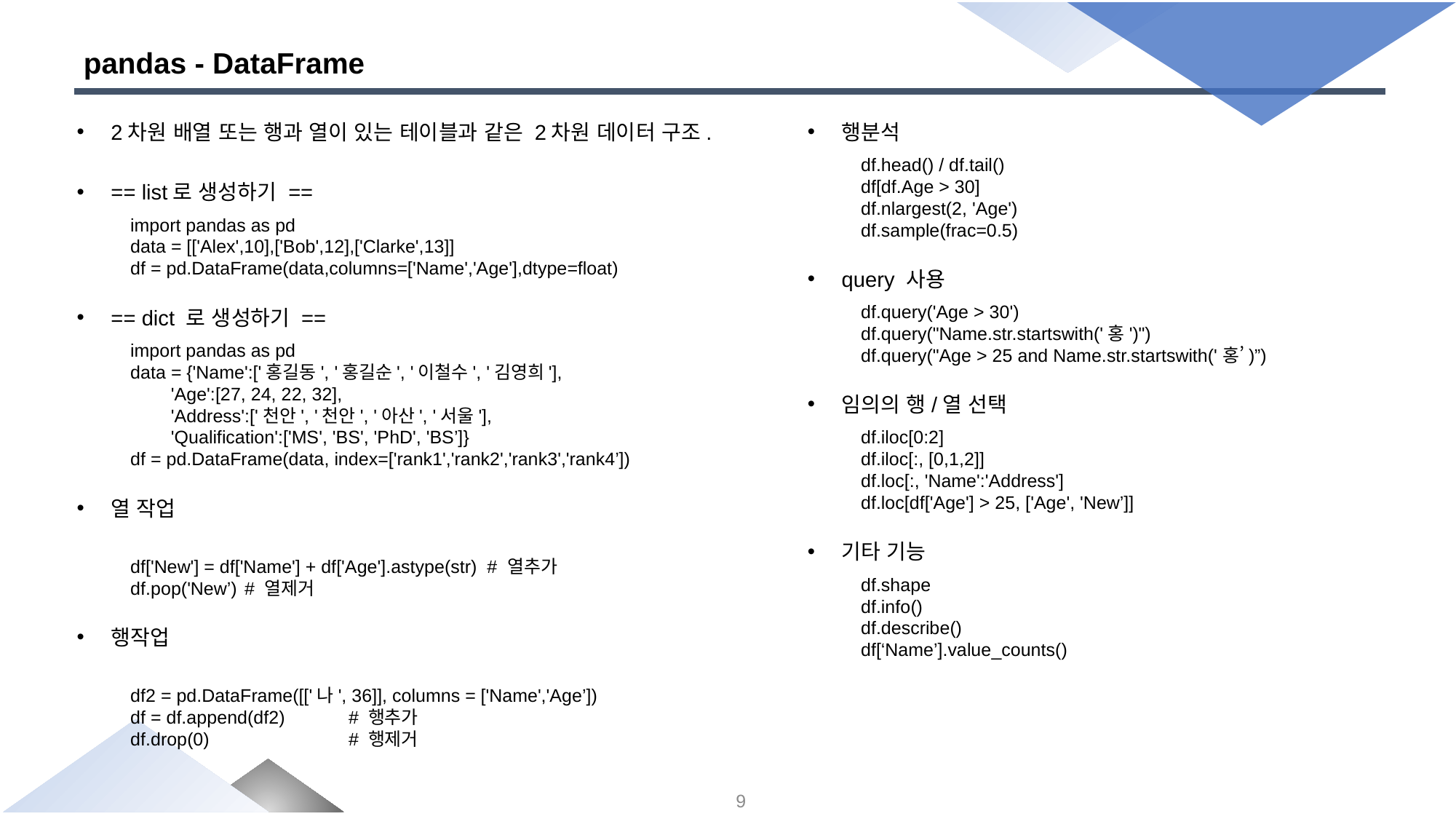

# pandas - DataFrame
행분석
df.head() / df.tail()
df[df.Age > 30]
df.nlargest(2, 'Age')
df.sample(frac=0.5)

query 사용
df.query('Age > 30')
df.query("Name.str.startswith('홍')")
df.query("Age > 25 and Name.str.startswith('홍’)”)

임의의 행/열 선택
df.iloc[0:2]
df.iloc[:, [0,1,2]]
df.loc[:, 'Name':'Address']
df.loc[df['Age'] > 25, ['Age', 'New’]]

기타 기능
df.shape
df.info()
df.describe()
df[‘Name’].value_counts()

2차원 배열 또는 행과 열이 있는 테이블과 같은 2차원 데이터 구조.

== list로 생성하기 ==
import pandas as pd
data = [['Alex',10],['Bob',12],['Clarke',13]]
df = pd.DataFrame(data,columns=['Name','Age'],dtype=float)

== dict 로 생성하기 ==
import pandas as pd
data = {'Name':['홍길동', '홍길순', '이철수', '김영희'],
        'Age':[27, 24, 22, 32],
        'Address':['천안', '천안', '아산', '서울'],
        'Qualification':['MS', 'BS', 'PhD', 'BS’]}
df = pd.DataFrame(data, index=['rank1','rank2','rank3','rank4’])

열 작업

df['New'] = df['Name'] + df['Age'].astype(str)  # 열추가
df.pop('New’)	 # 열제거

행작업

df2 = pd.DataFrame([['나', 36]], columns = ['Name','Age’])
df = df.append(df2)	# 행추가
df.drop(0)		# 행제거
9